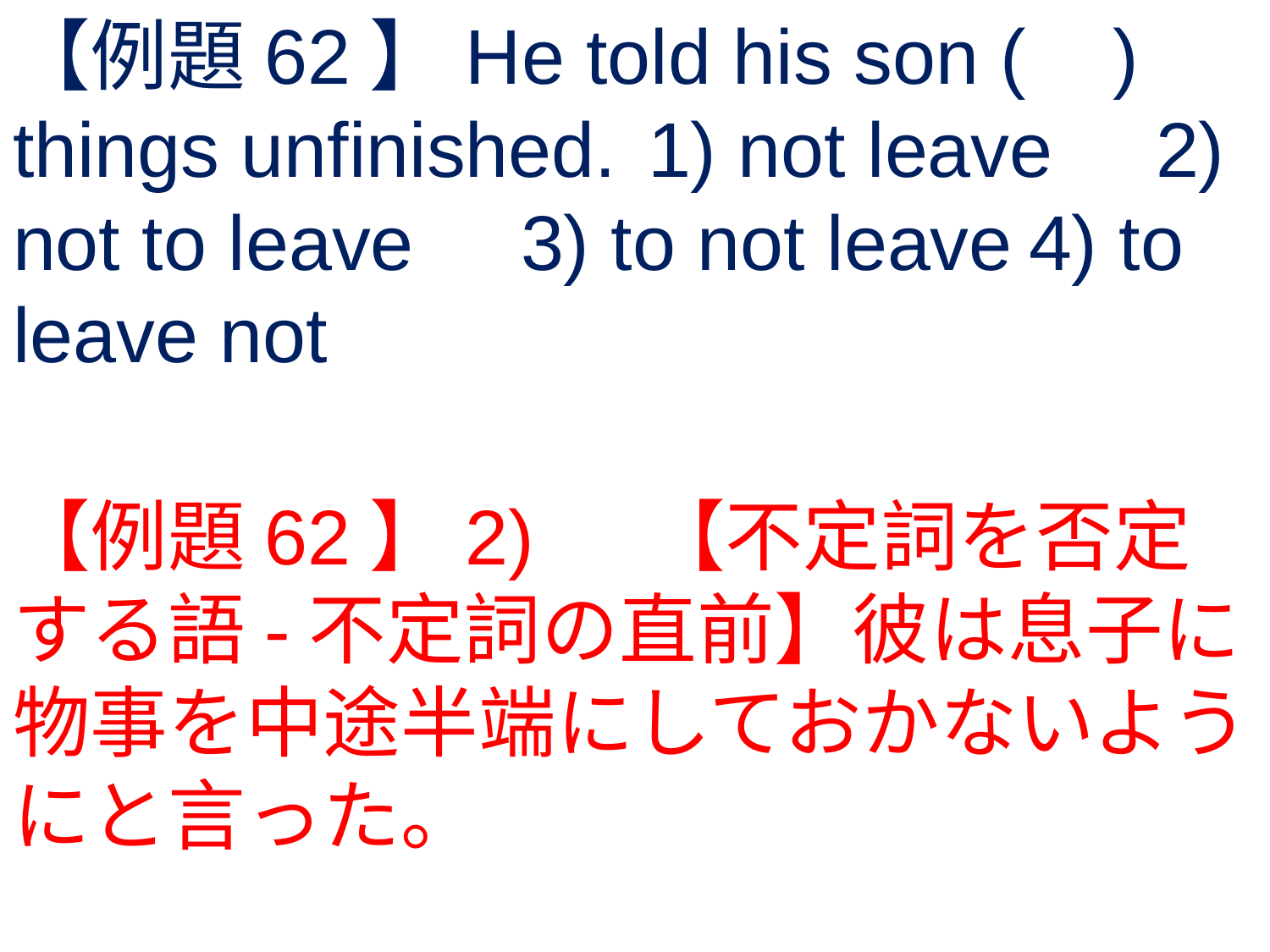

# 【例題62】He told his son (    ) things unfinished.	1) not leave	2) not to leave	3) to not leave	4) to leave not
【例題62】2) 	【不定詞を否定する語-不定詞の直前】彼は息子に物事を中途半端にしておかないようにと言った。